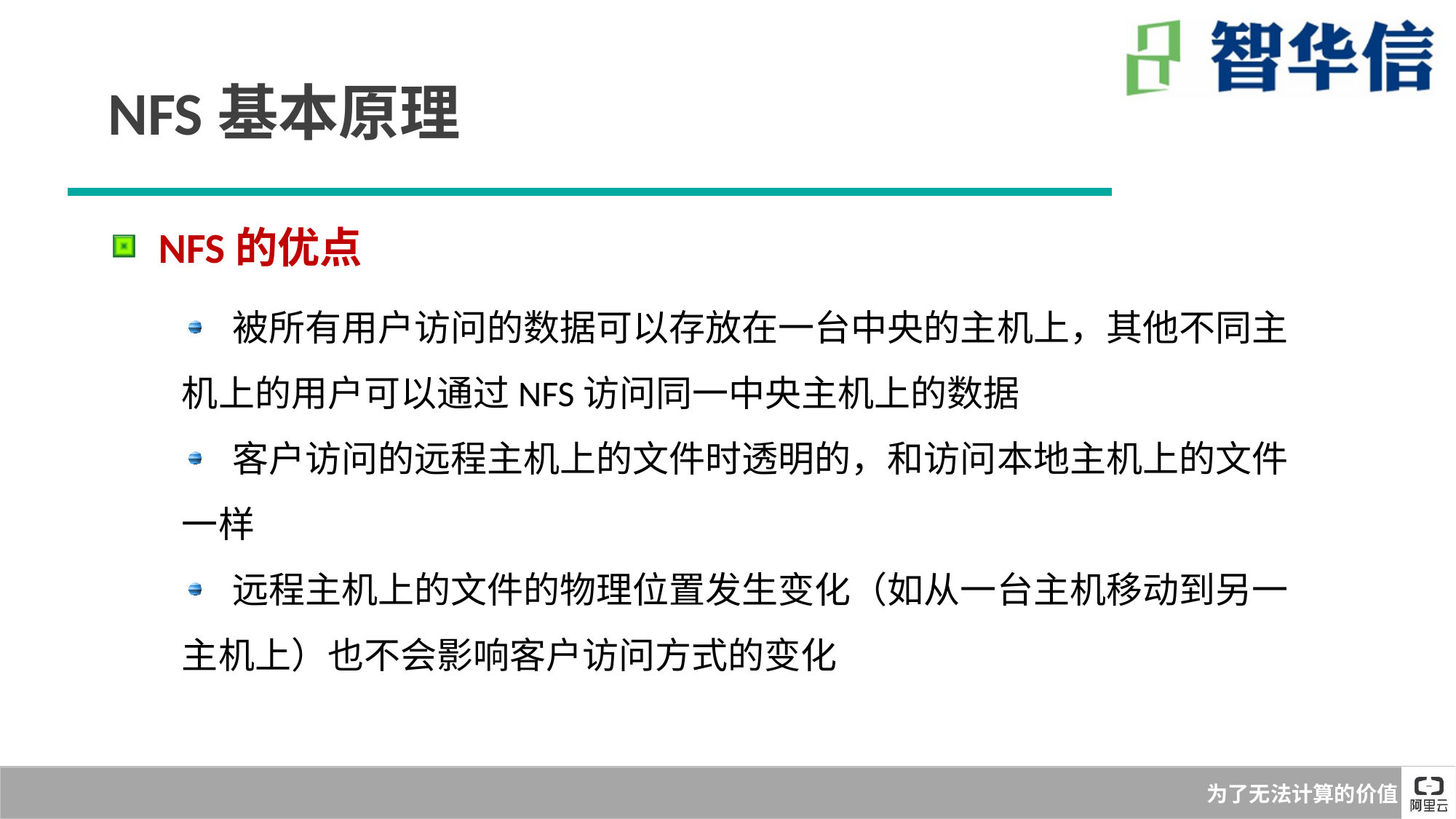

NFS基本原理
  NFS的优点
  被所有用户访问的数据可以存放在一台中央的主机上，其他不同主机上的用户可以通过NFS访问同一中央主机上的数据
  客户访问的远程主机上的文件时透明的，和访问本地主机上的文件一样
  远程主机上的文件的物理位置发生变化（如从一台主机移动到另一主机上）也不会影响客户访问方式的变化